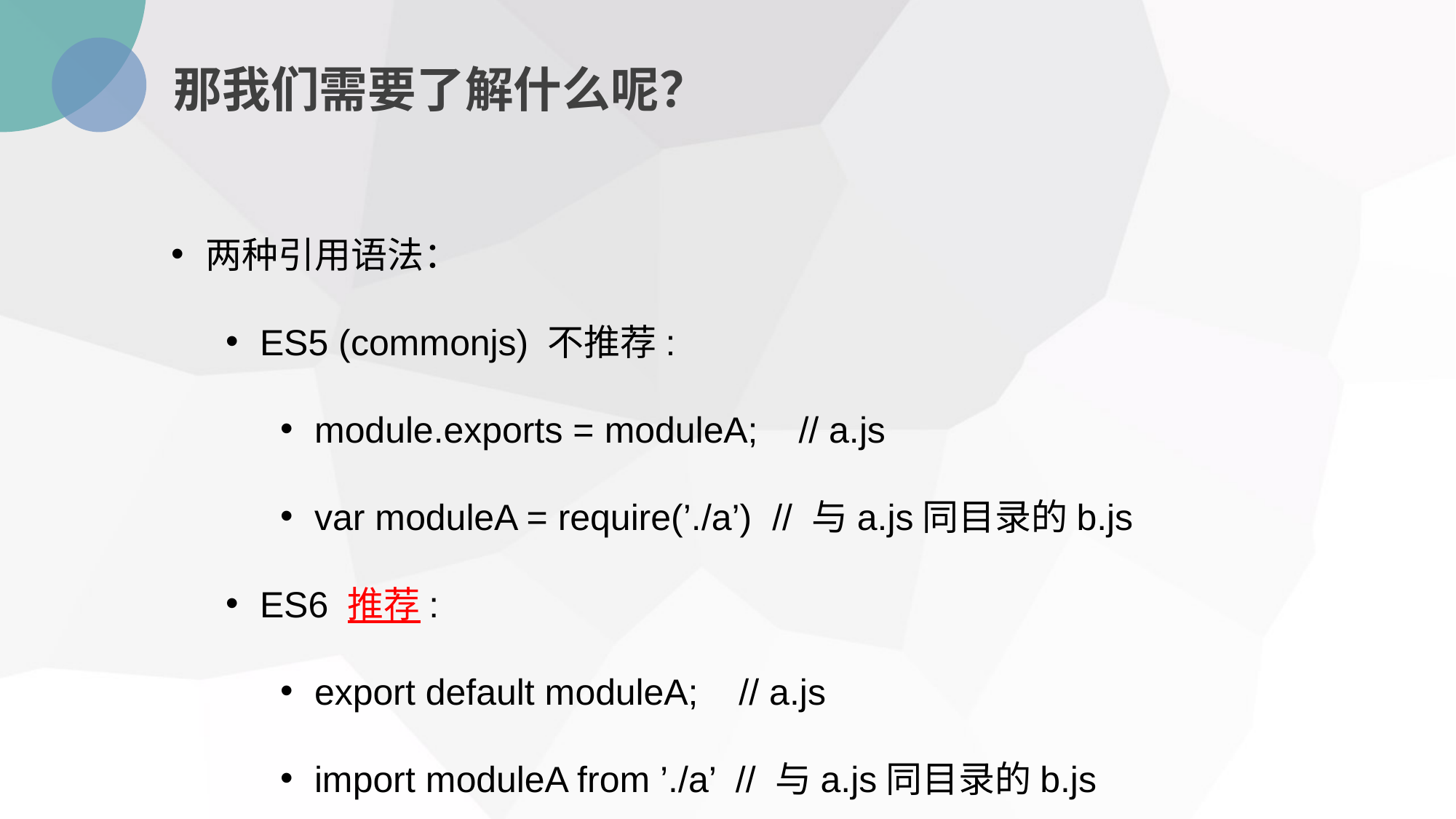

那我们需要了解什么呢？
两种引用语法：
ES5 (commonjs) 不推荐:
module.exports = moduleA;    // a.js
var moduleA = require(’./a’)  // 与a.js同目录的b.js
ES6 推荐:
export default moduleA;    // a.js
import moduleA from ’./a’  // 与a.js同目录的b.js